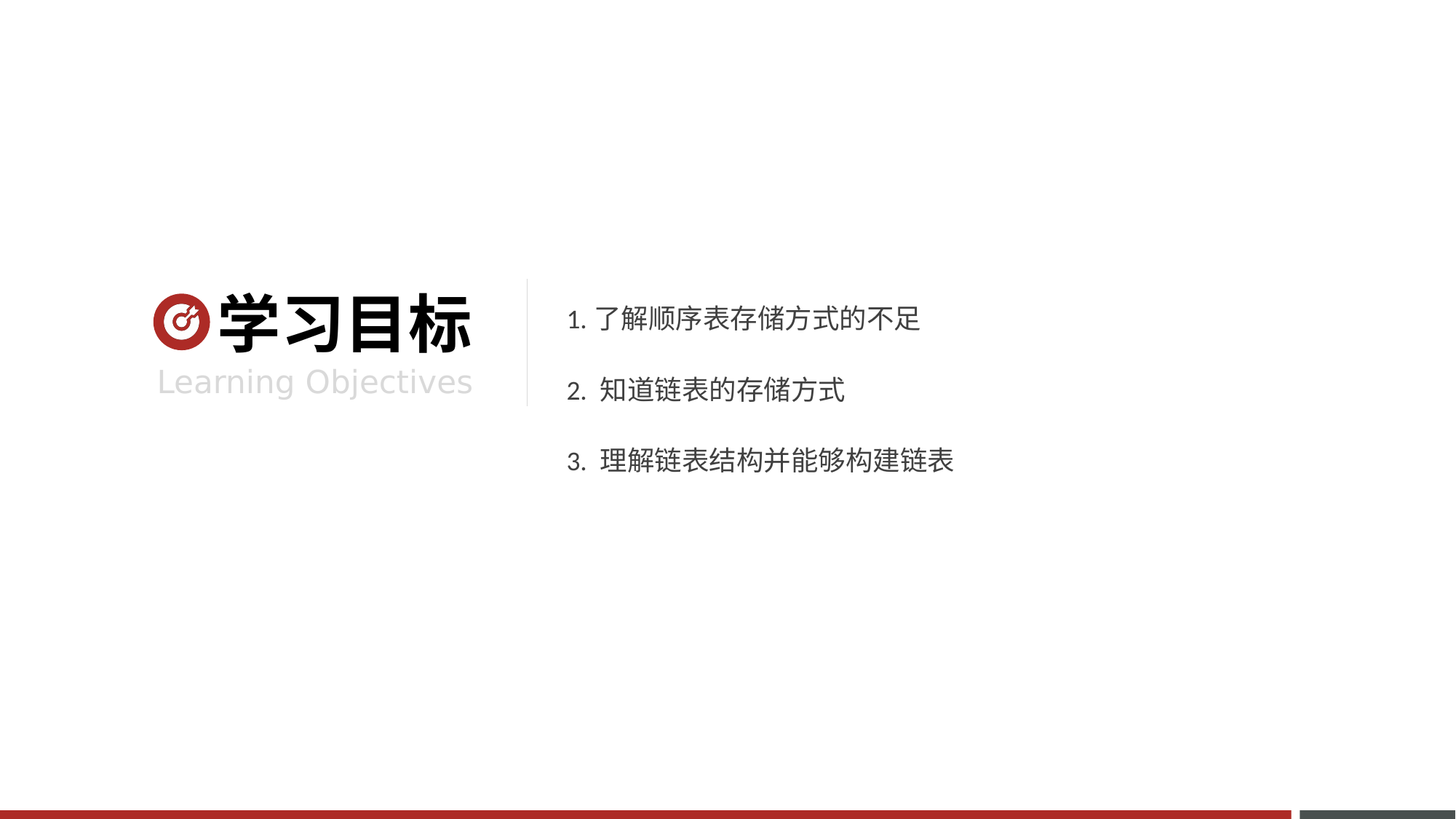

1.了解顺序表存储方式的不足
2. 知道链表的存储方式
3. 理解链表结构并能够构建链表